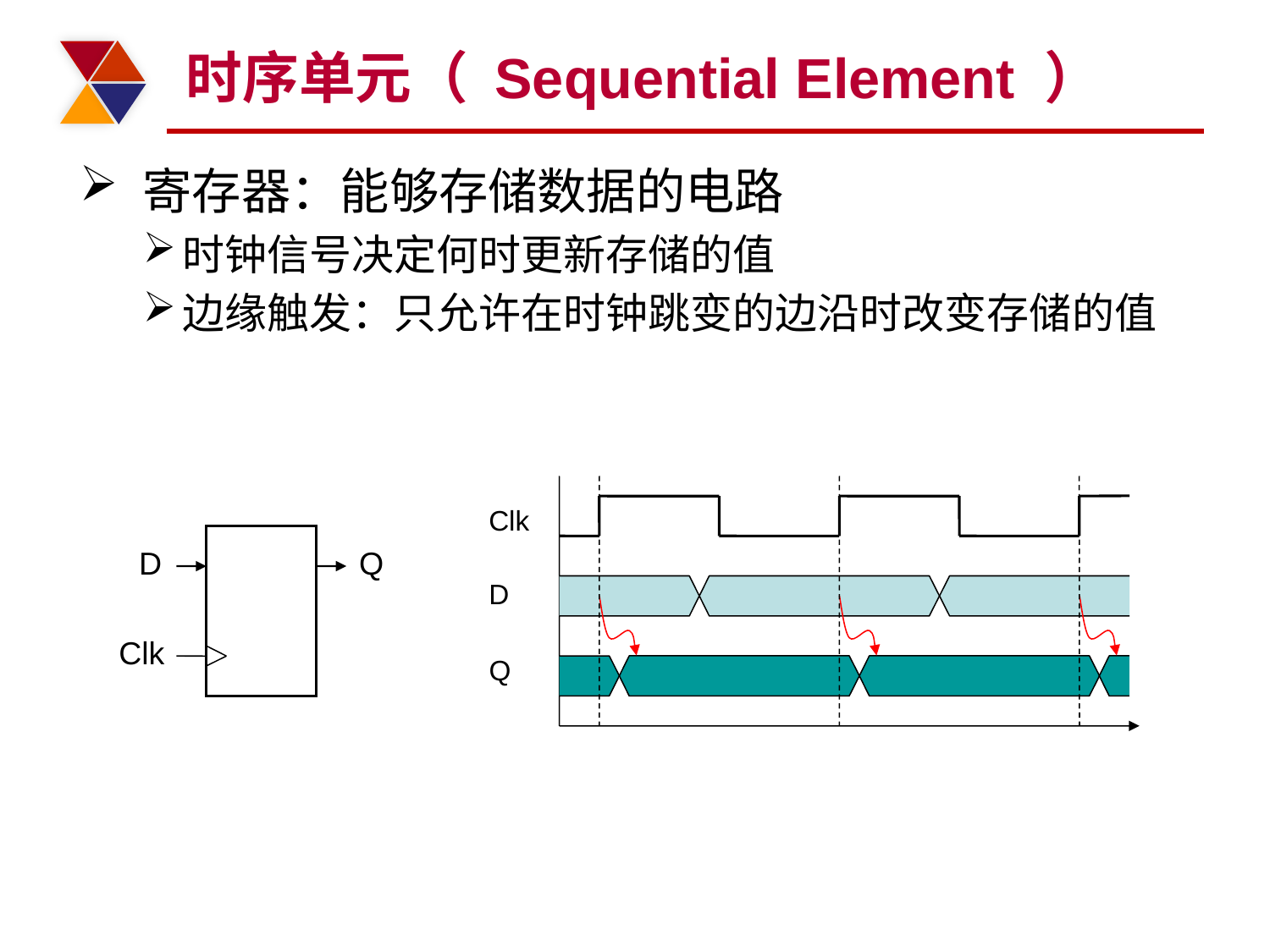

# 时序单元（ Sequential Element ）
寄存器：能够存储数据的电路
时钟信号决定何时更新存储的值
边缘触发：只允许在时钟跳变的边沿时改变存储的值

Clk

D

Q

D
Q

Clk